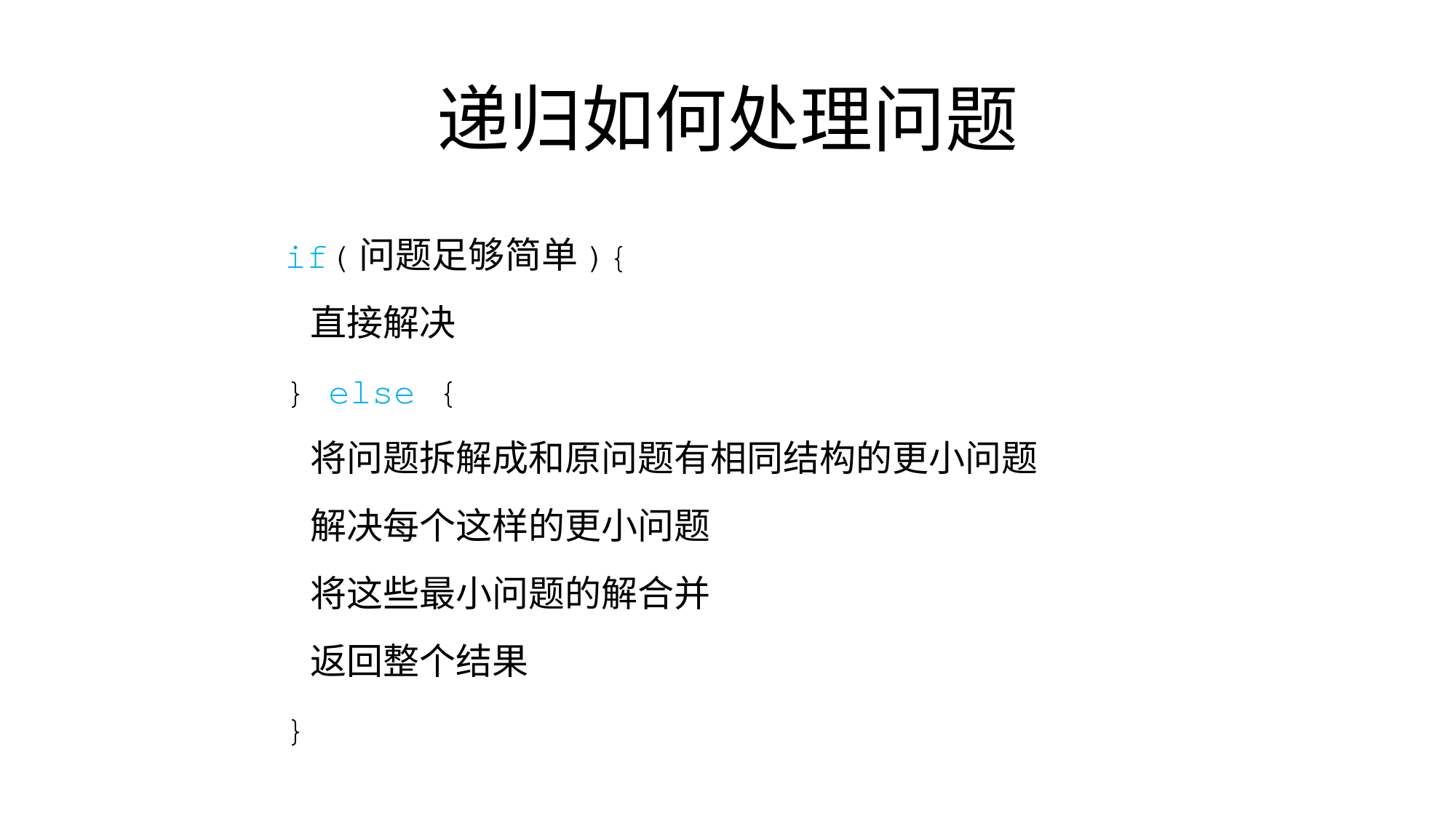

# 递归如何处理问题
if(问题足够简单){
  直接解决
} else {
  将问题拆解成和原问题有相同结构的更小问题
  解决每个这样的更小问题
  将这些最小问题的解合并
  返回整个结果
}